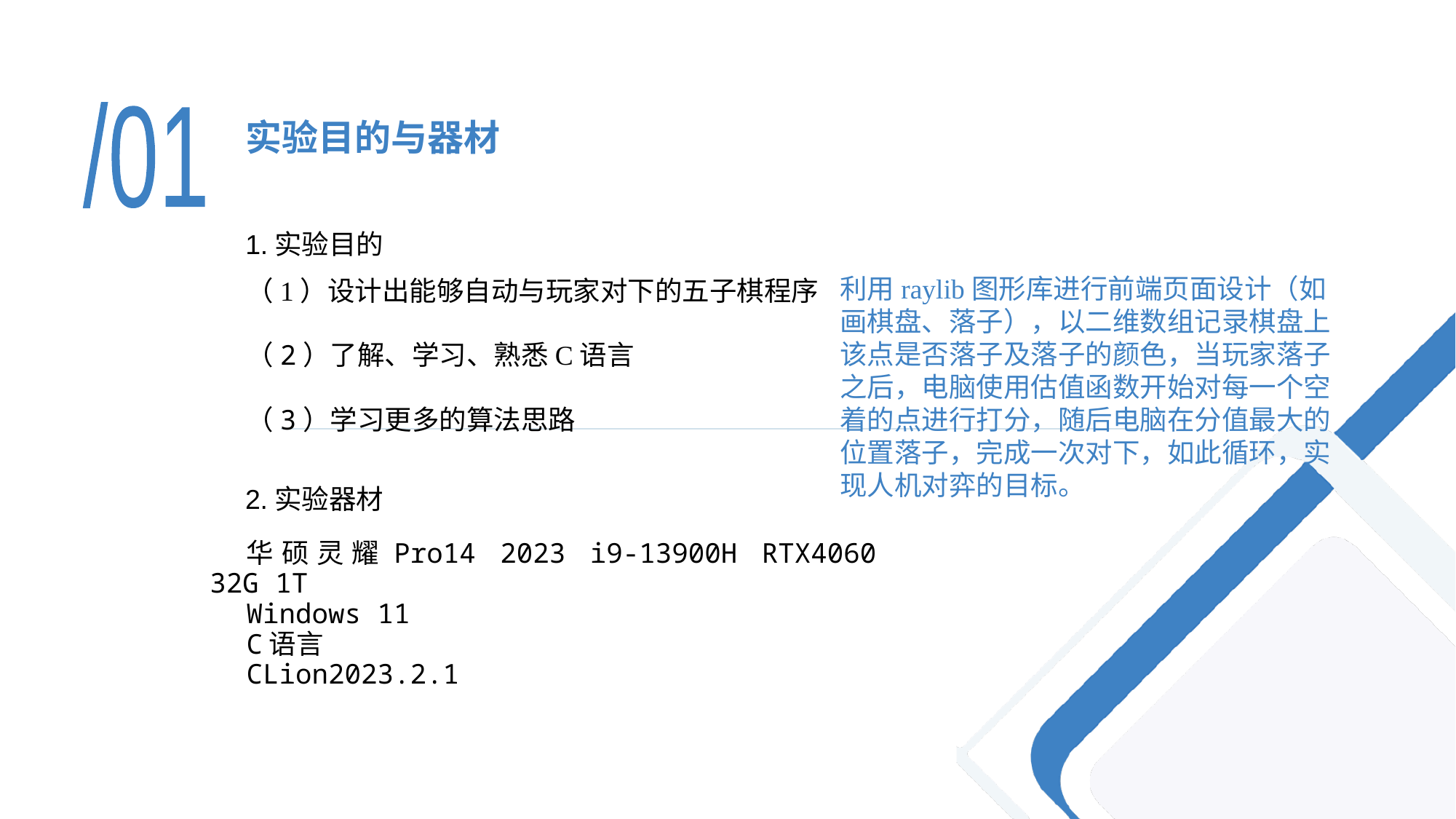

/01
# 实验目的与器材
1.实验目的
利用raylib图形库进行前端页面设计（如画棋盘、落子），以二维数组记录棋盘上该点是否落子及落子的颜色，当玩家落子之后，电脑使用估值函数开始对每一个空着的点进行打分，随后电脑在分值最大的位置落子，完成一次对下，如此循环，实现人机对弈的目标。

（1）设计出能够自动与玩家对下的五子棋程序
（2）了解、学习、熟悉C语言
（3）学习更多的算法思路

2.实验器材
华硕灵耀Pro14 2023 i9-13900H RTX4060 32G 1T
Windows 11
C语言
CLion2023.2.1